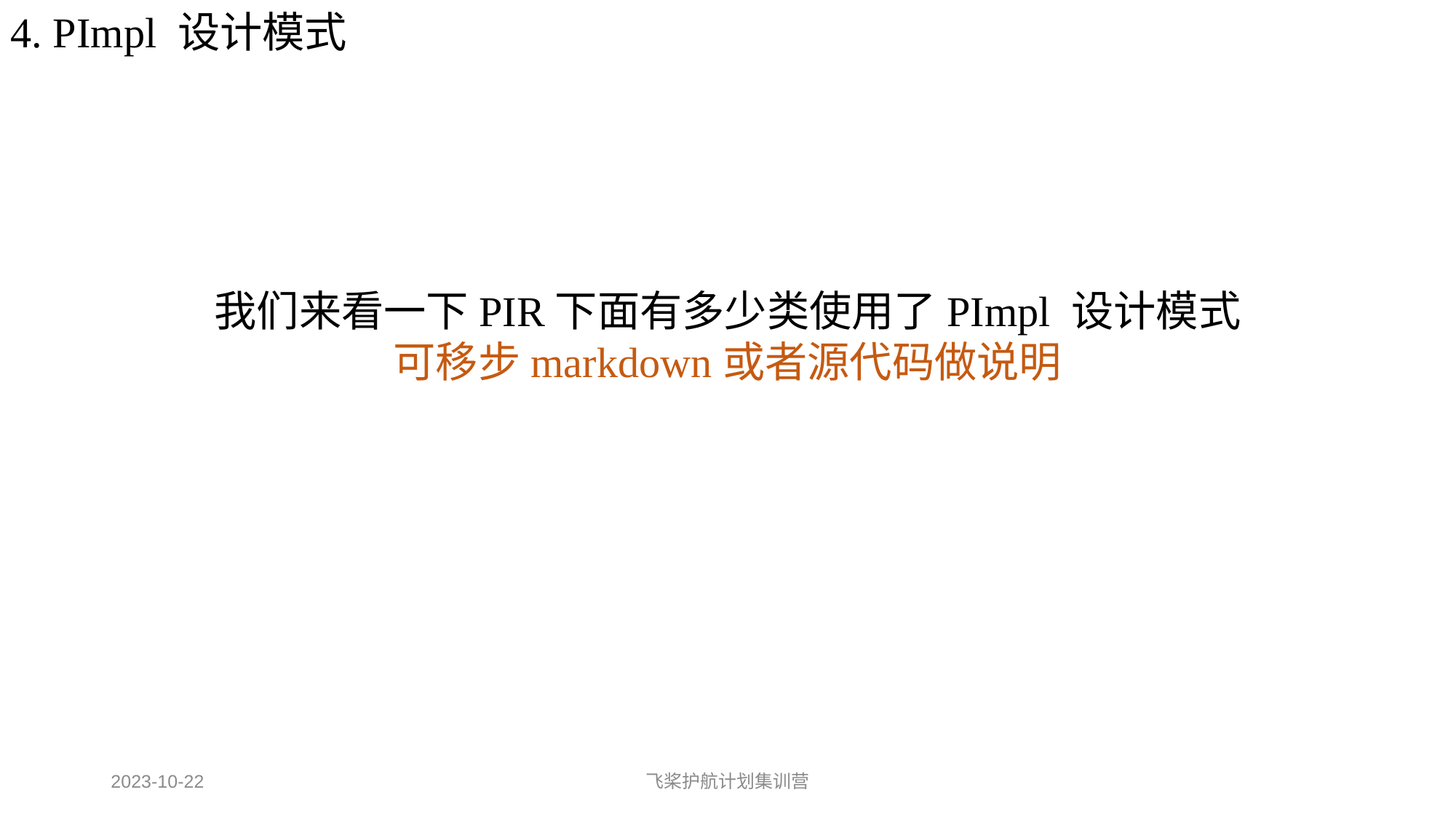

4. PImpl 设计模式
我们来看一下PIR下面有多少类使用了PImpl 设计模式
可移步markdown或者源代码做说明
2023-10-22
飞桨护航计划集训营